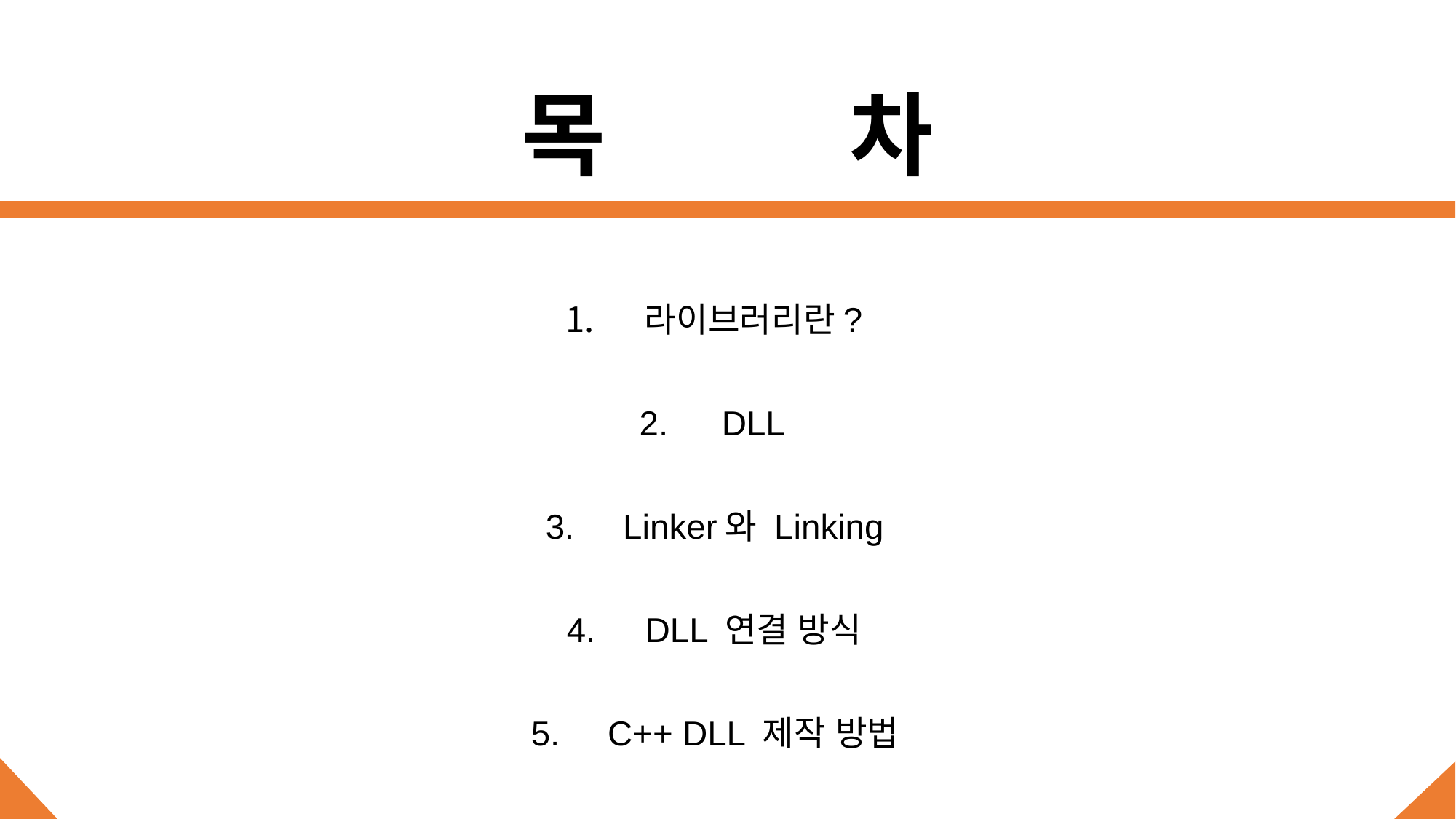

# 목			차

라이브러리란?

DLL

Linker와 Linking

DLL 연결 방식

C++ DLL 제작 방법